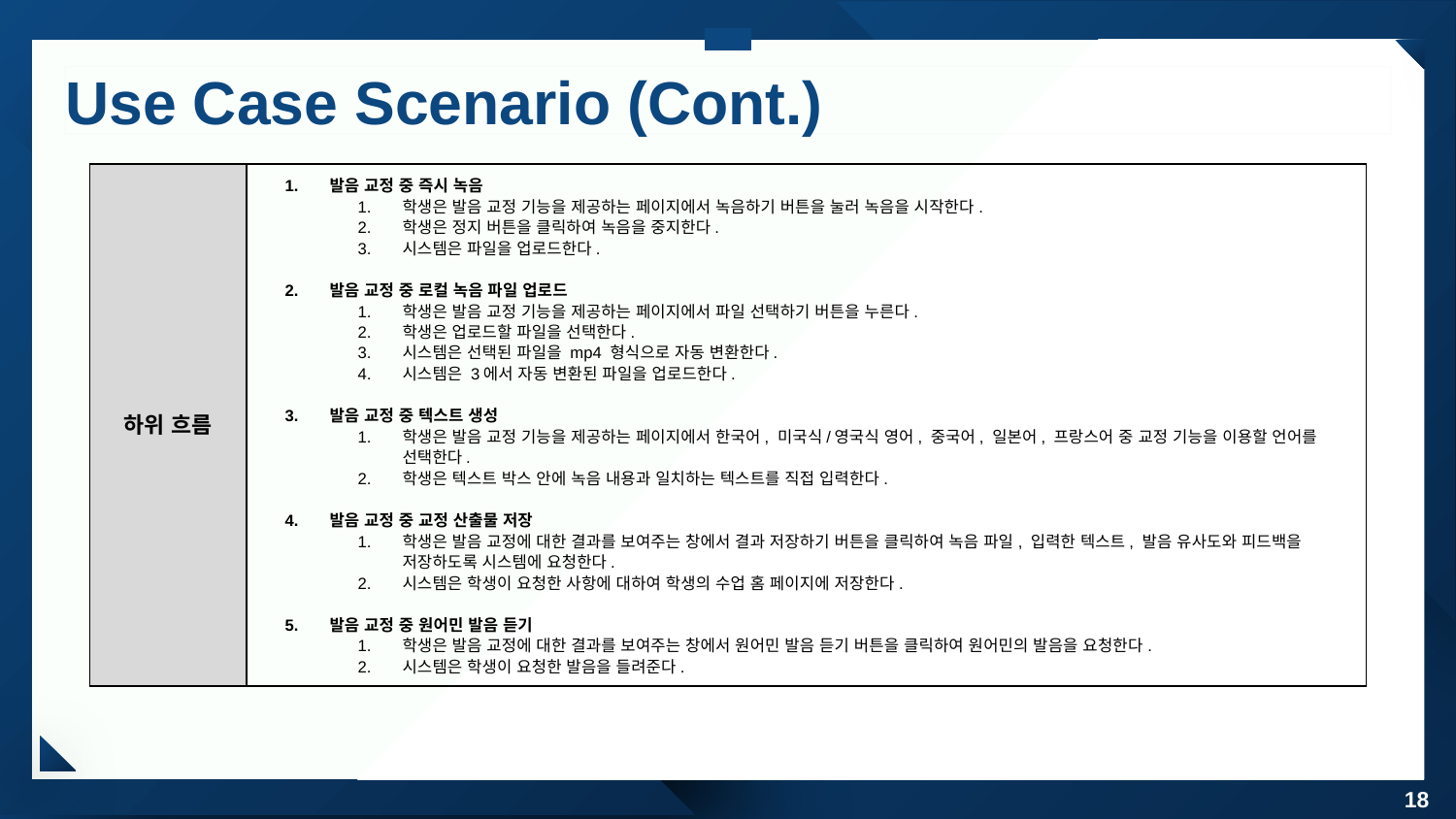

# Use Case Scenario (Cont.)
| 하위 흐름 | 발음 교정 중 즉시 녹음 학생은 발음 교정 기능을 제공하는 페이지에서 녹음하기 버튼을 눌러 녹음을 시작한다. 학생은 정지 버튼을 클릭하여 녹음을 중지한다. 시스템은 파일을 업로드한다. 발음 교정 중 로컬 녹음 파일 업로드 학생은 발음 교정 기능을 제공하는 페이지에서 파일 선택하기 버튼을 누른다. 학생은 업로드할 파일을 선택한다. 시스템은 선택된 파일을 mp4 형식으로 자동 변환한다. 시스템은 3에서 자동 변환된 파일을 업로드한다. 발음 교정 중 텍스트 생성 학생은 발음 교정 기능을 제공하는 페이지에서 한국어, 미국식/영국식 영어, 중국어, 일본어, 프랑스어 중 교정 기능을 이용할 언어를 선택한다. 학생은 텍스트 박스 안에 녹음 내용과 일치하는 텍스트를 직접 입력한다. 발음 교정 중 교정 산출물 저장 학생은 발음 교정에 대한 결과를 보여주는 창에서 결과 저장하기 버튼을 클릭하여 녹음 파일, 입력한 텍스트, 발음 유사도와 피드백을 저장하도록 시스템에 요청한다. 시스템은 학생이 요청한 사항에 대하여 학생의 수업 홈 페이지에 저장한다. 발음 교정 중 원어민 발음 듣기 학생은 발음 교정에 대한 결과를 보여주는 창에서 원어민 발음 듣기 버튼을 클릭하여 원어민의 발음을 요청한다. 시스템은 학생이 요청한 발음을 들려준다. |
| --- | --- |
18